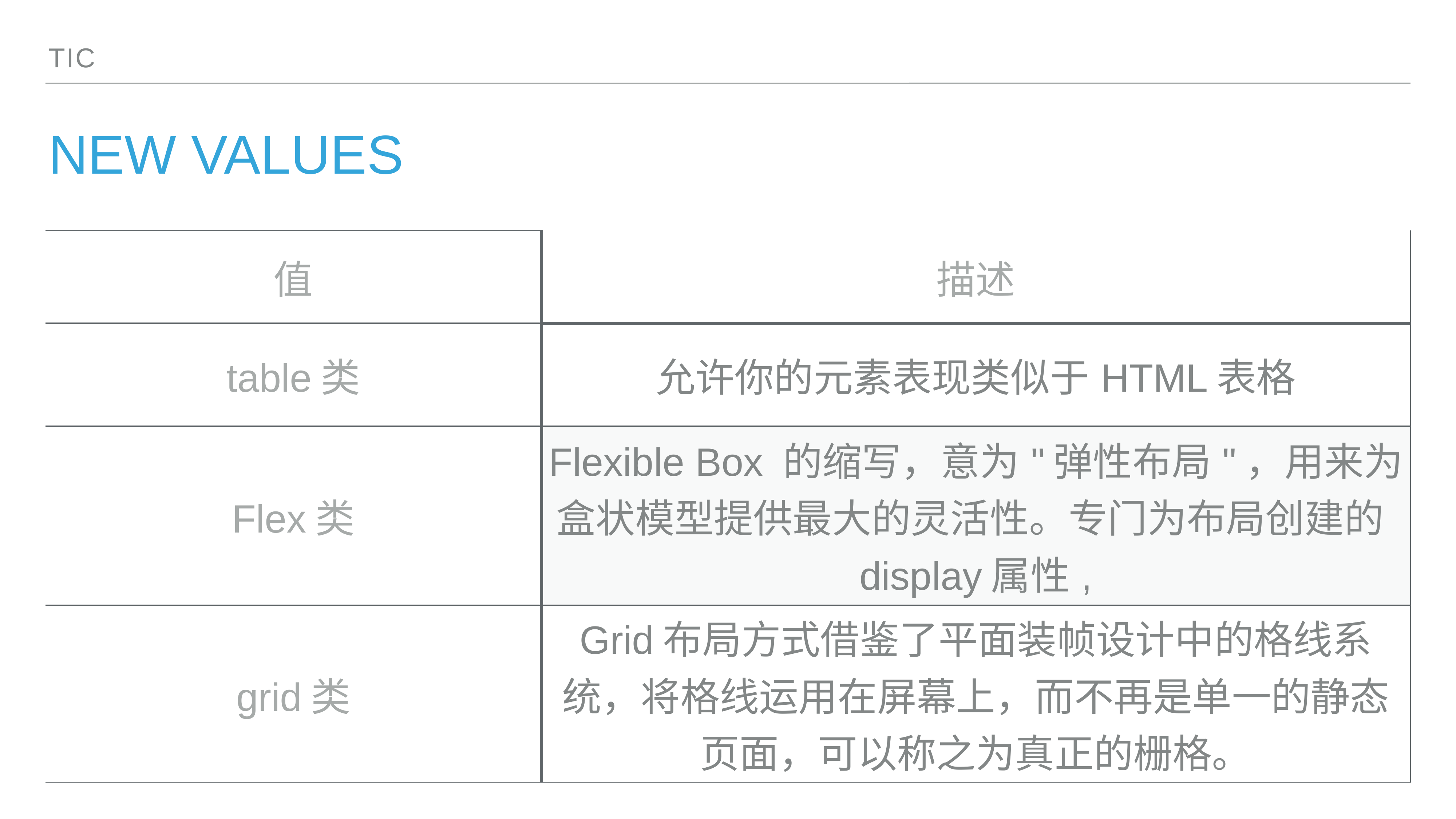

TIC
# NEW Values
| 值 | 描述 |
| --- | --- |
| table类 | 允许你的元素表现类似于HTML表格 |
| Flex类 | Flexible Box 的缩写，意为"弹性布局"，用来为盒状模型提供最大的灵活性。专门为布局创建的display属性, |
| grid类 | Grid布局方式借鉴了平面装帧设计中的格线系统，将格线运用在屏幕上，而不再是单一的静态页面，可以称之为真正的栅格。 |